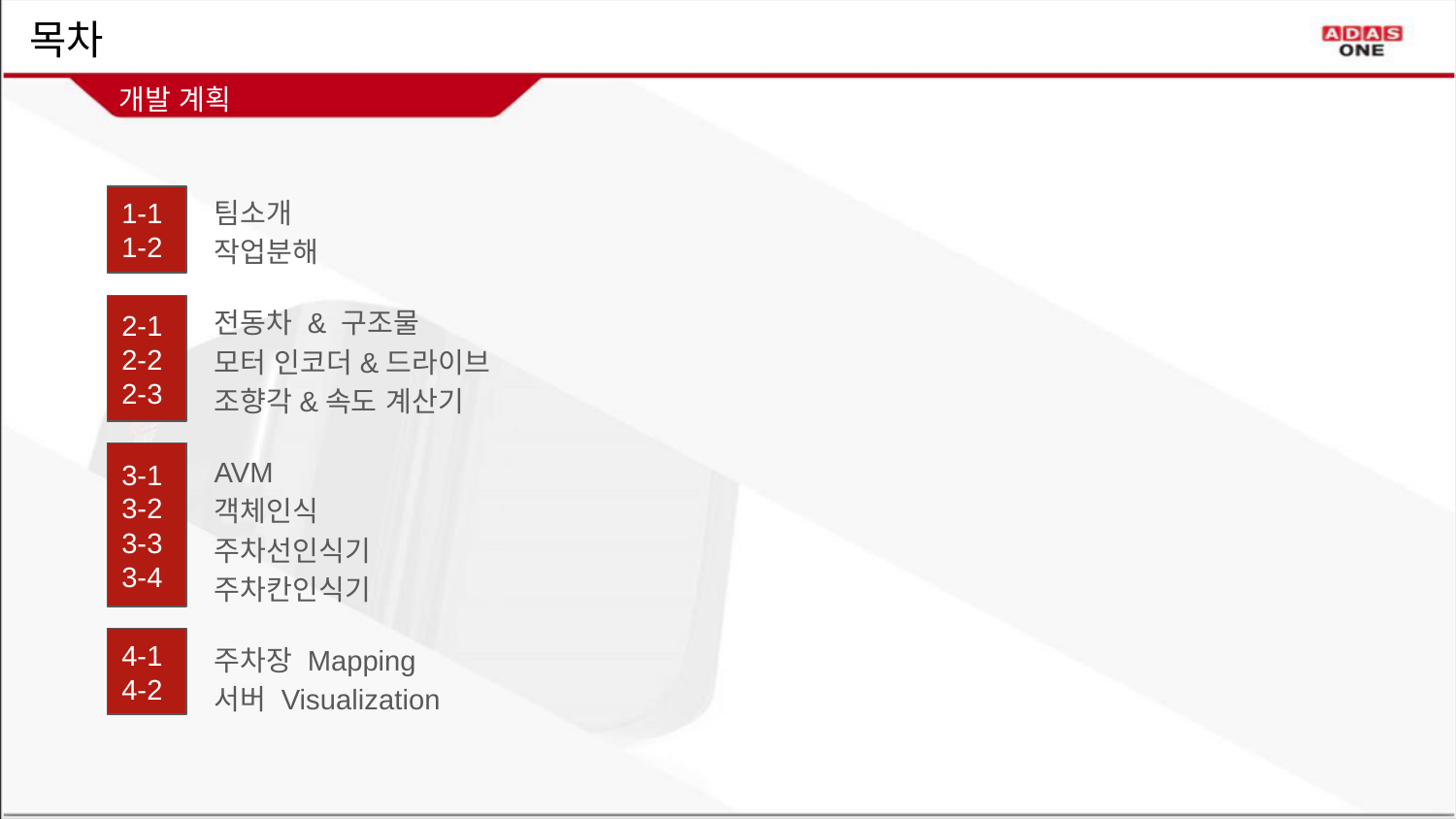

# 목차
개발 계획
팀소개
작업분해
전동차 & 구조물
모터 인코더&드라이브
조향각&속도 계산기
AVM
객체인식
주차선인식기
주차칸인식기
주차장 Mapping
서버 Visualization

1-1
1-2
2-1
2-2
2-3
3-1
3-2
3-3
3-4
4-1
4-2